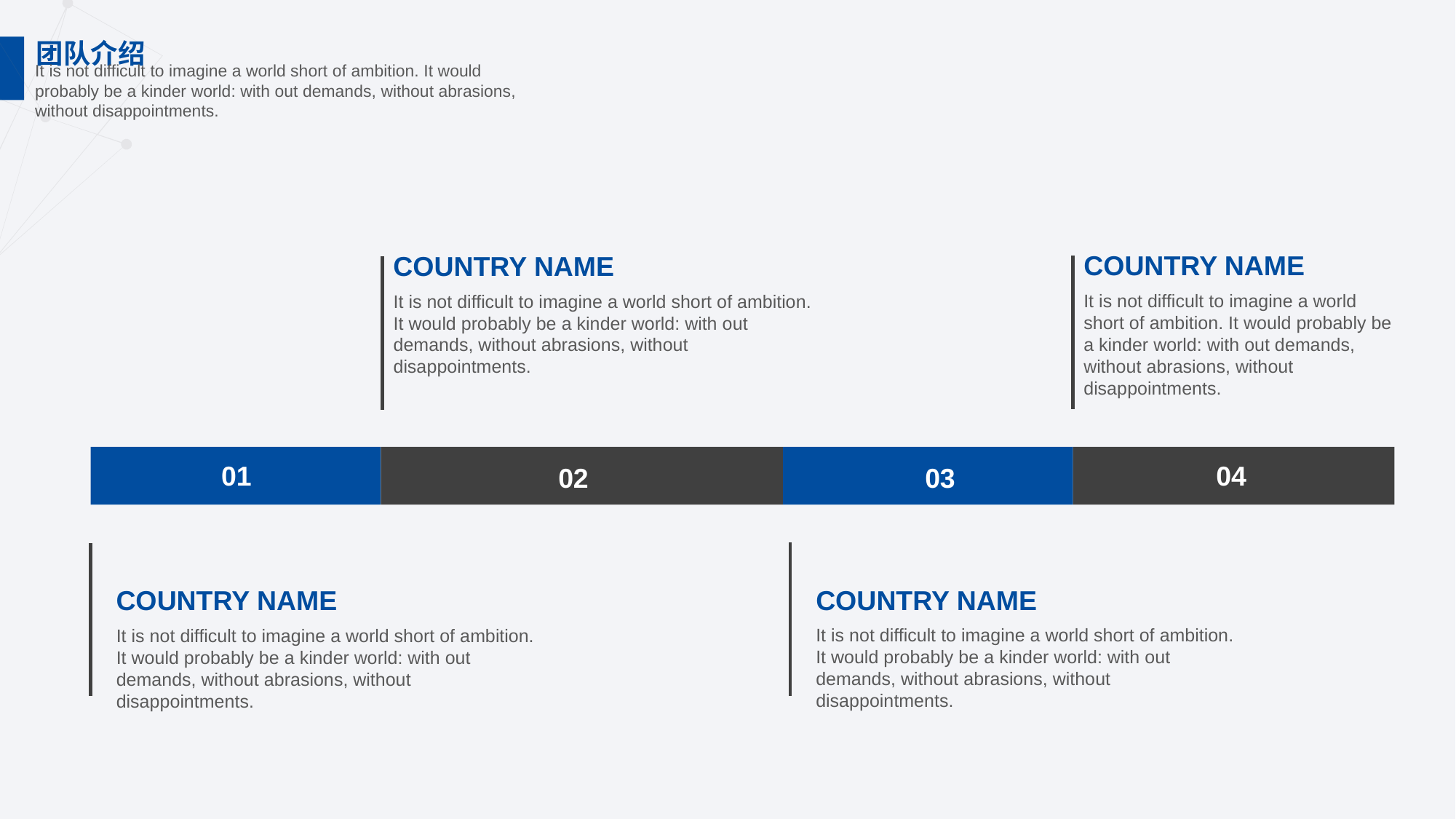

团队介绍

It is not difficult to imagine a world short of ambition. It would probably be a kinder world: with out demands, without abrasions, without disappointments.
COUNTRY NAME
COUNTRY NAME
It is not difficult to imagine a world short of ambition. It would probably be a kinder world: with out demands, without abrasions, without disappointments.
It is not difficult to imagine a world short of ambition. It would probably be a kinder world: with out demands, without abrasions, without disappointments.

01

02

03

04
COUNTRY NAME
COUNTRY NAME
It is not difficult to imagine a world short of ambition. It would probably be a kinder world: with out demands, without abrasions, without disappointments.
It is not difficult to imagine a world short of ambition. It would probably be a kinder world: with out demands, without abrasions, without disappointments.